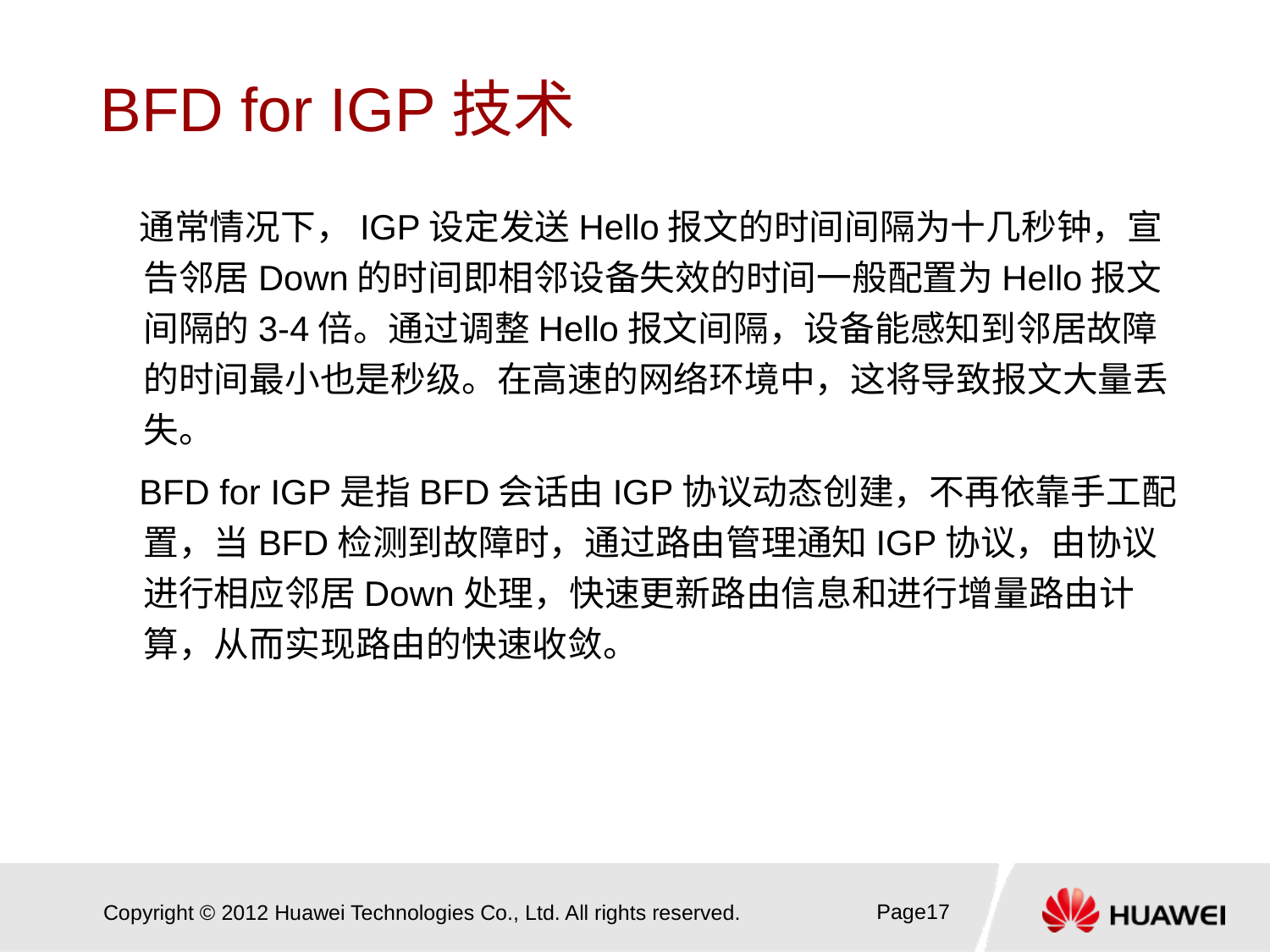

# BFD for IGP技术
通常情况下，IGP设定发送Hello报文的时间间隔为十几秒钟，宣告邻居Down的时间即相邻设备失效的时间一般配置为Hello报文间隔的3-4倍。通过调整Hello报文间隔，设备能感知到邻居故障的时间最小也是秒级。在高速的网络环境中，这将导致报文大量丢失。
BFD for IGP是指BFD会话由IGP协议动态创建，不再依靠手工配置，当BFD检测到故障时，通过路由管理通知IGP协议，由协议进行相应邻居Down处理，快速更新路由信息和进行增量路由计算，从而实现路由的快速收敛。
Page17